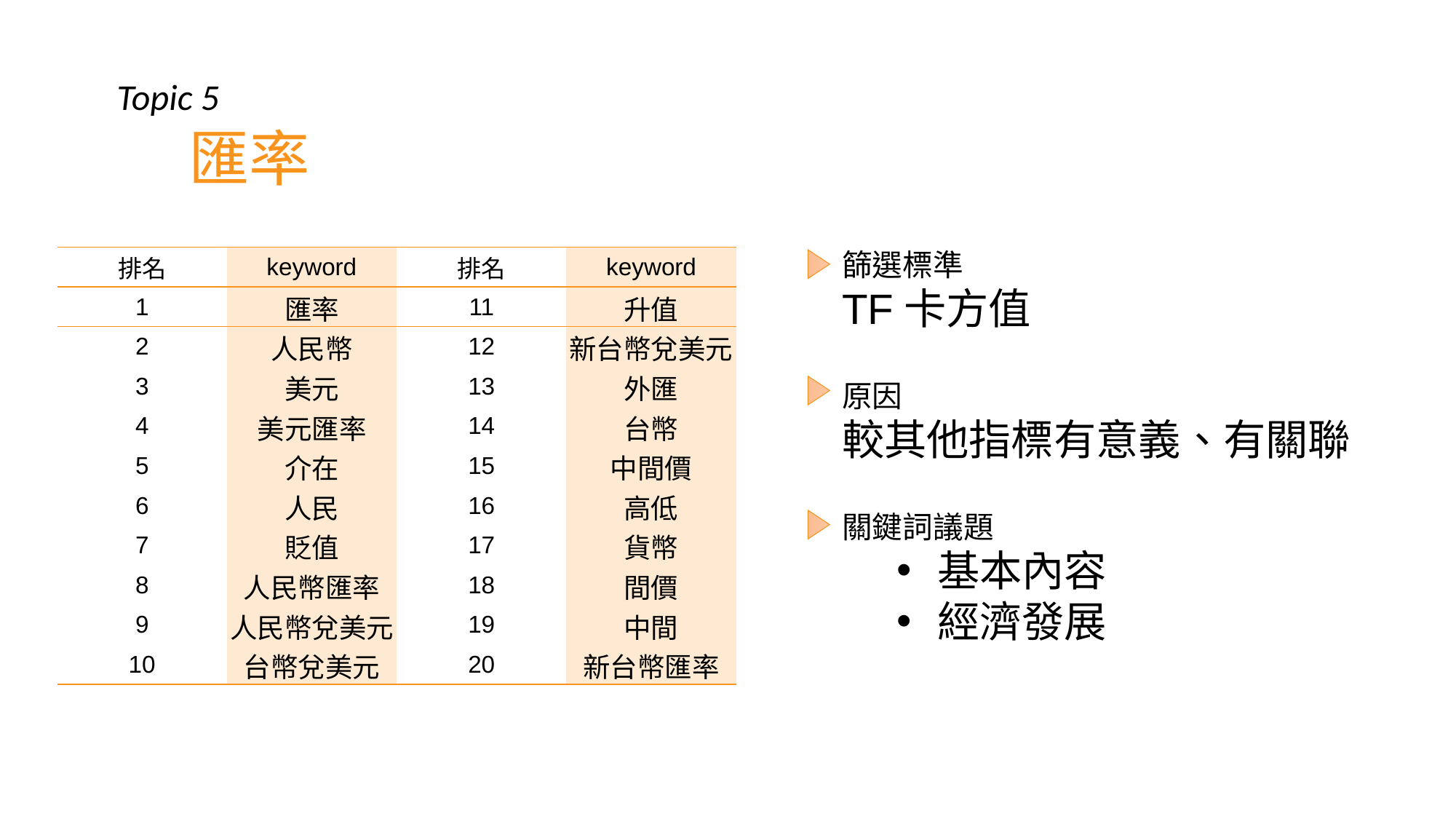

Topic 5
匯率
篩選標準
TF卡方值

原因
較其他指標有意義、有關聯

關鍵詞議題
基本內容
經濟發展
| 排名 | keyword | 排名 | keyword |
| --- | --- | --- | --- |
| 1 | 匯率 | 11 | 升值 |
| 2 | 人民幣 | 12 | 新台幣兌美元 |
| 3 | 美元 | 13 | 外匯 |
| 4 | 美元匯率 | 14 | 台幣 |
| 5 | 介在 | 15 | 中間價 |
| 6 | 人民 | 16 | 高低 |
| 7 | 貶值 | 17 | 貨幣 |
| 8 | 人民幣匯率 | 18 | 間價 |
| 9 | 人民幣兌美元 | 19 | 中間 |
| 10 | 台幣兌美元 | 20 | 新台幣匯率 |